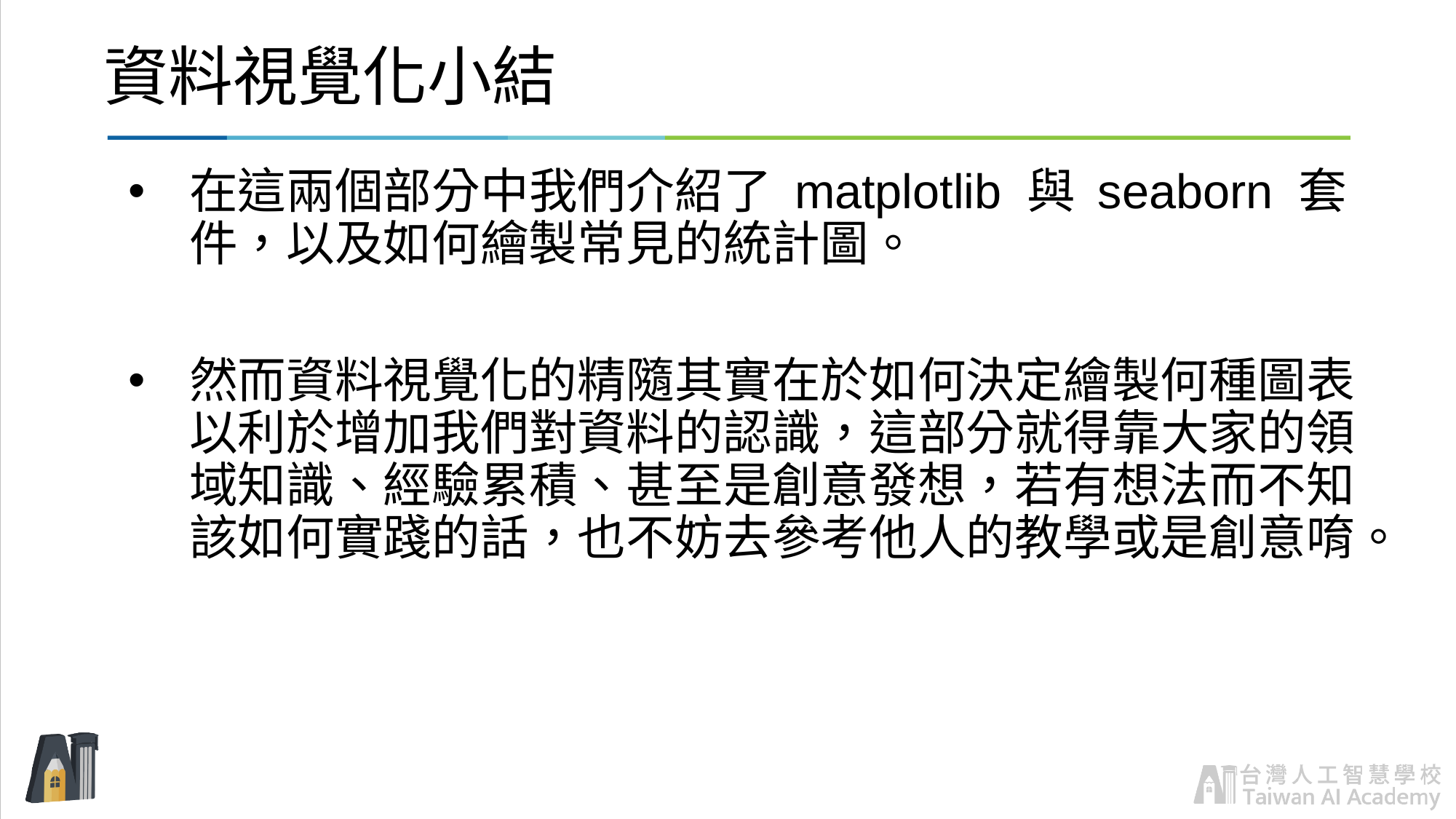

# 資料視覺化小結
在這兩個部分中我們介紹了 matplotlib 與 seaborn 套件，以及如何繪製常見的統計圖。

然而資料視覺化的精隨其實在於如何決定繪製何種圖表以利於增加我們對資料的認識，這部分就得靠大家的領域知識、經驗累積、甚至是創意發想，若有想法而不知該如何實踐的話，也不妨去參考他人的教學或是創意唷。